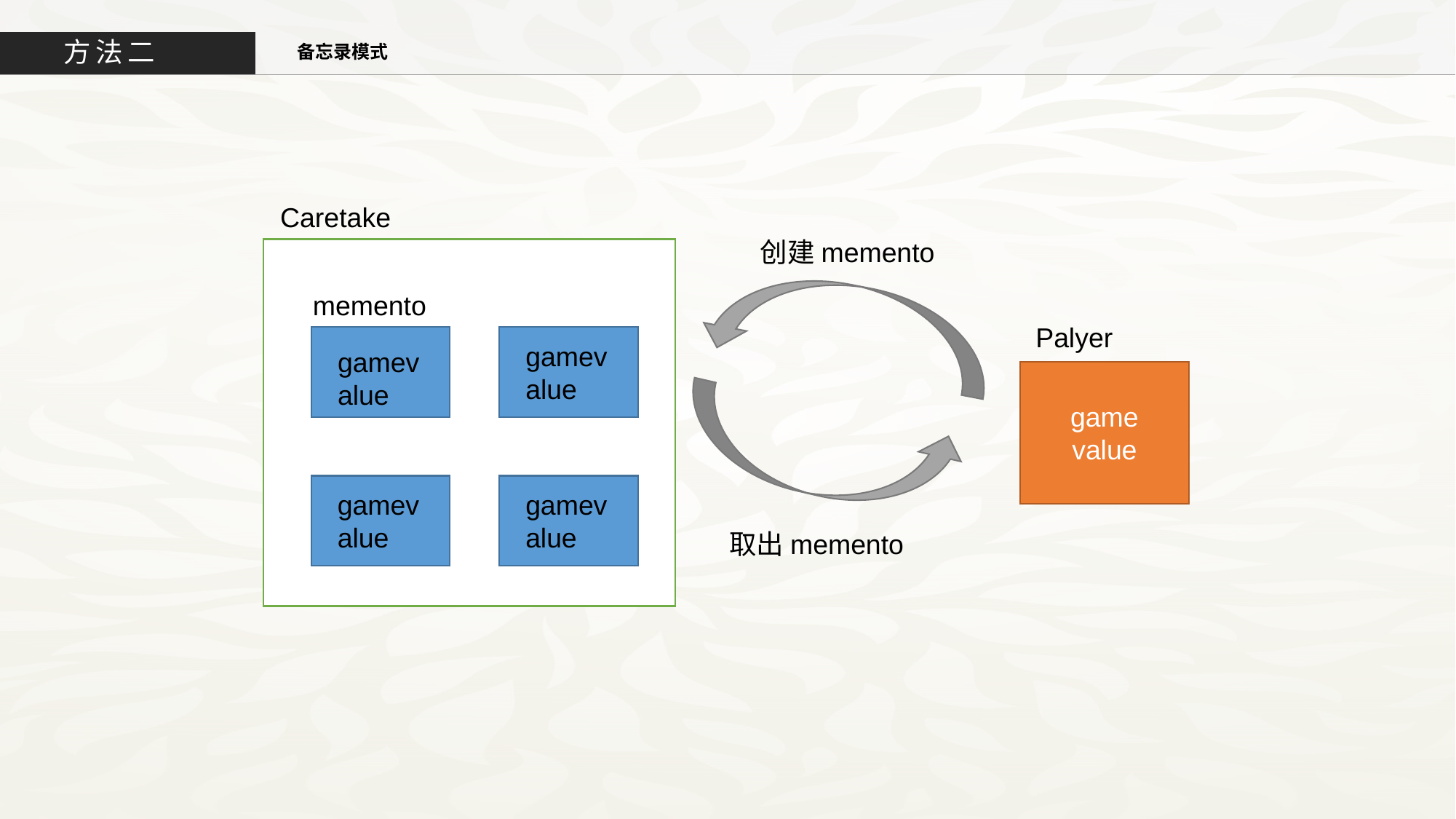

方法二
备忘录模式

Caretake

memento

gamevalue
gamevalue

gamevalue
gamevalue
创建memento
Palyer
game
value

取出memento